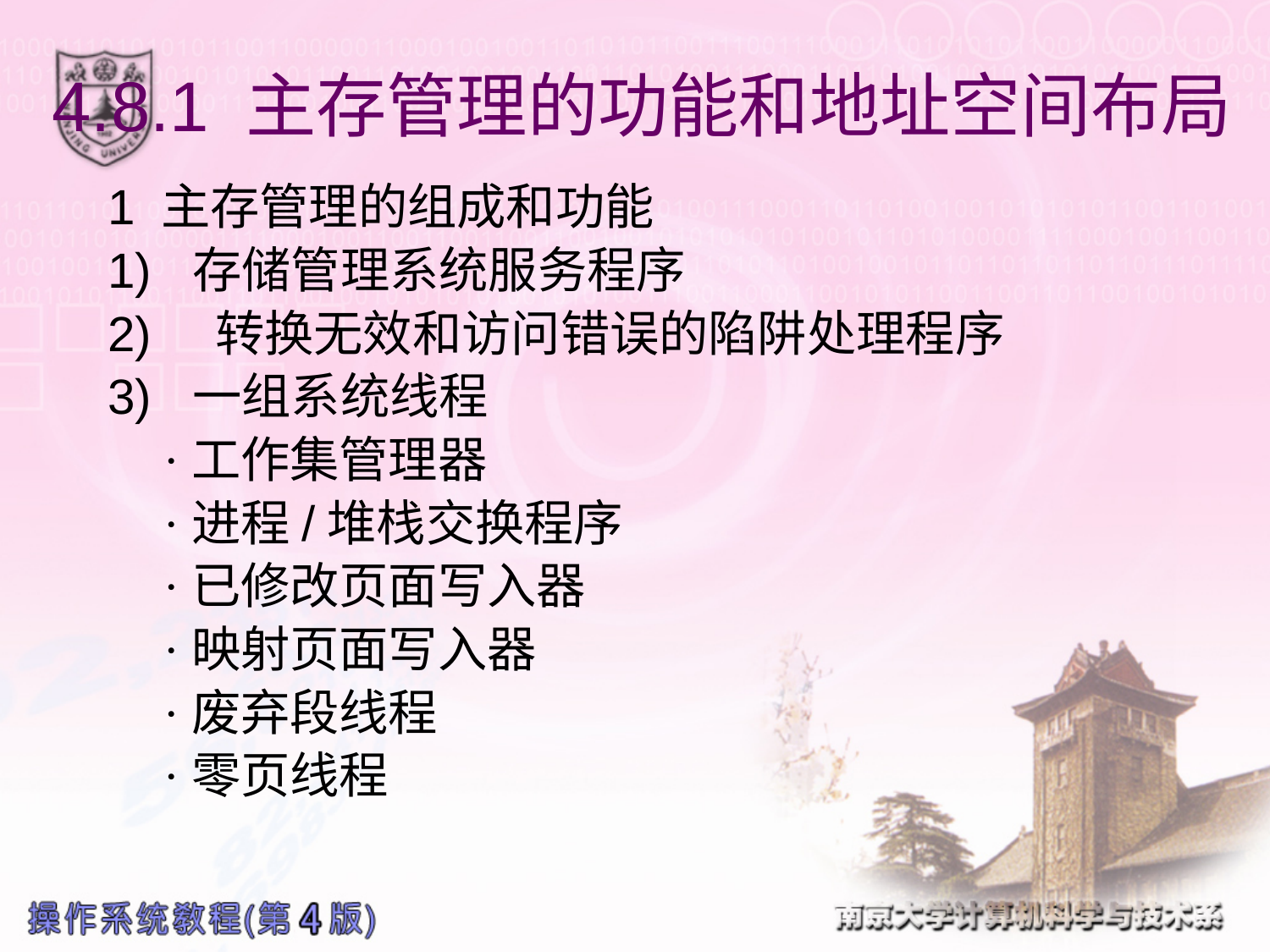

# 4.8.1 主存管理的功能和地址空间布局
1 主存管理的组成和功能
存储管理系统服务程序
 转换无效和访问错误的陷阱处理程序
一组系统线程
    ·工作集管理器
    ·进程/堆栈交换程序
    ·已修改页面写入器
    ·映射页面写入器
    ·废弃段线程
    ·零页线程